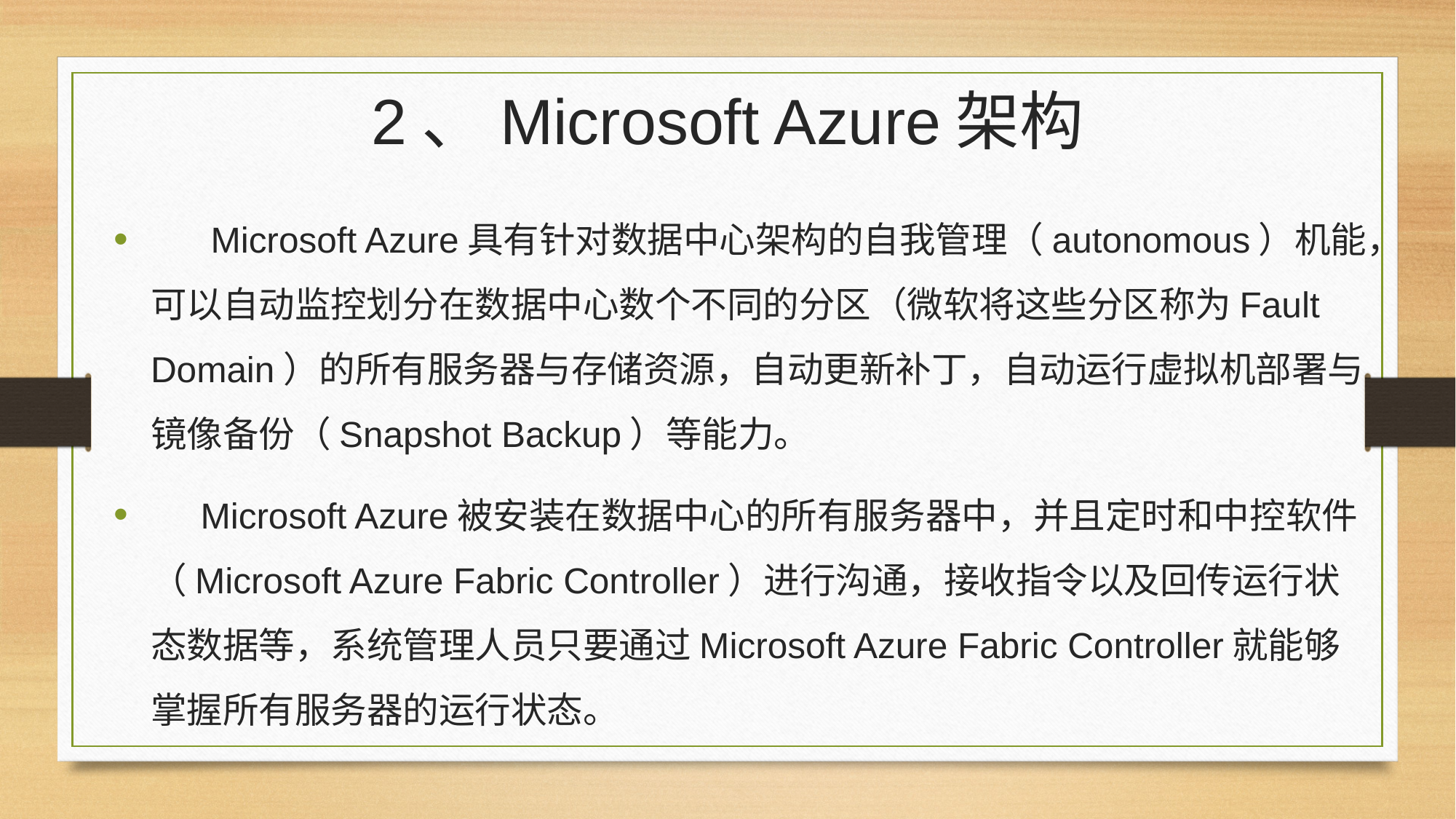

# 2、Microsoft Azure架构
      Microsoft Azure具有针对数据中心架构的自我管理（autonomous）机能，可以自动监控划分在数据中心数个不同的分区（微软将这些分区称为Fault Domain）的所有服务器与存储资源，自动更新补丁，自动运行虚拟机部署与镜像备份（Snapshot Backup）等能力。
     Microsoft Azure被安装在数据中心的所有服务器中，并且定时和中控软件（Microsoft Azure Fabric Controller）进行沟通，接收指令以及回传运行状态数据等，系统管理人员只要通过Microsoft Azure Fabric Controller就能够掌握所有服务器的运行状态。